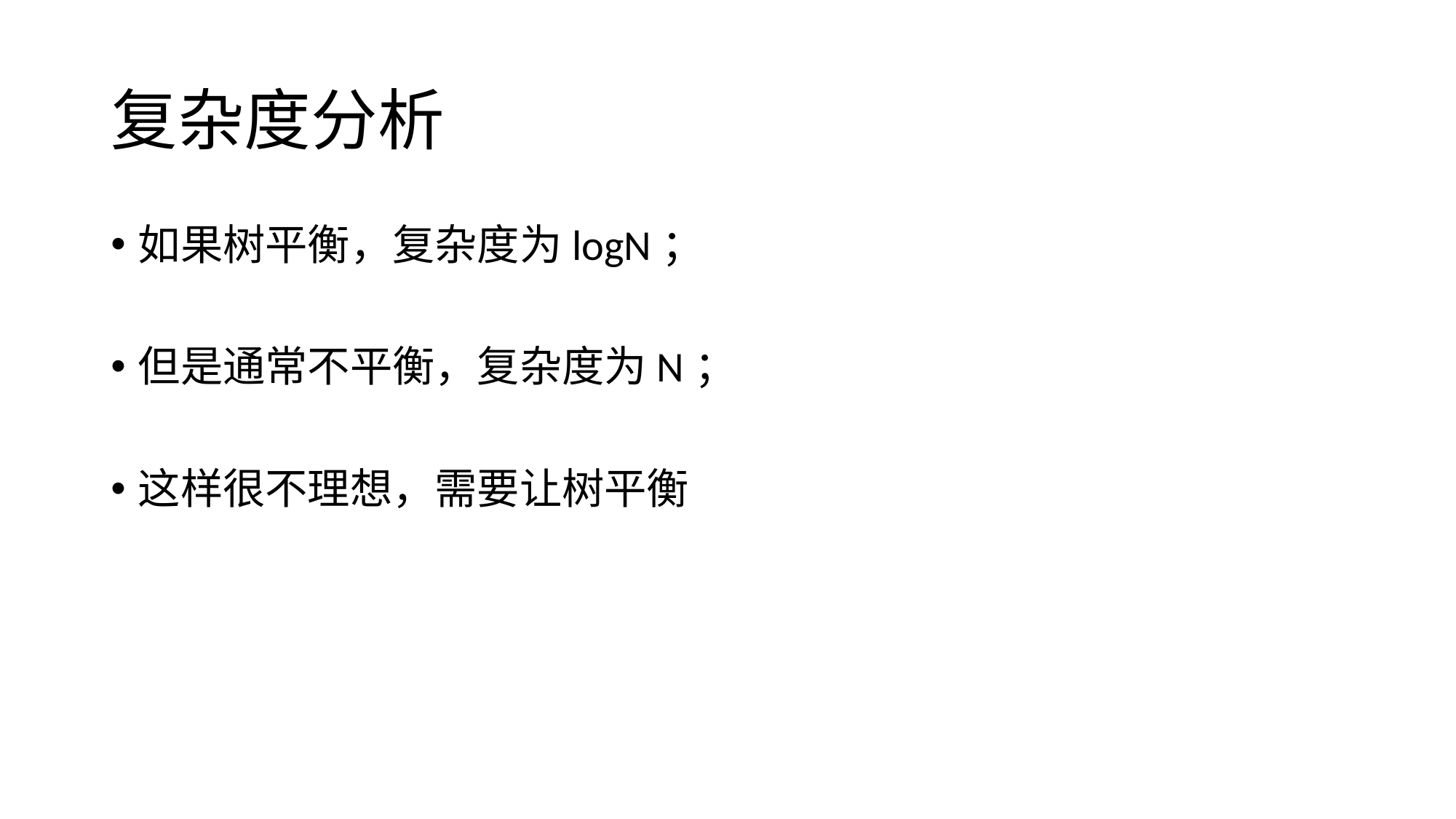

# 复杂度分析
如果树平衡，复杂度为logN；

但是通常不平衡，复杂度为N；

这样很不理想，需要让树平衡